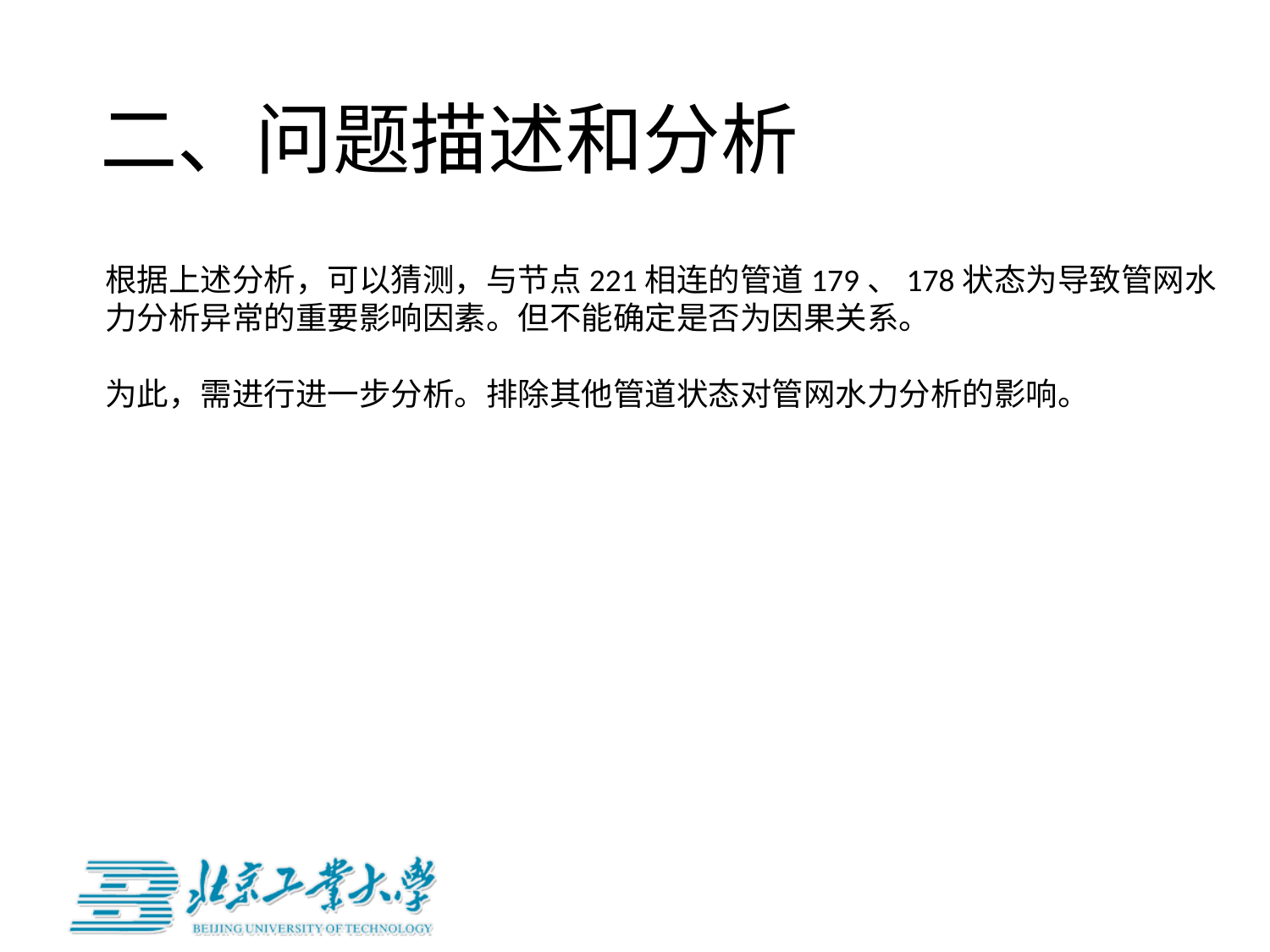

# 二、问题描述和分析
根据上述分析，可以猜测，与节点221相连的管道179、178状态为导致管网水力分析异常的重要影响因素。但不能确定是否为因果关系。

为此，需进行进一步分析。排除其他管道状态对管网水力分析的影响。